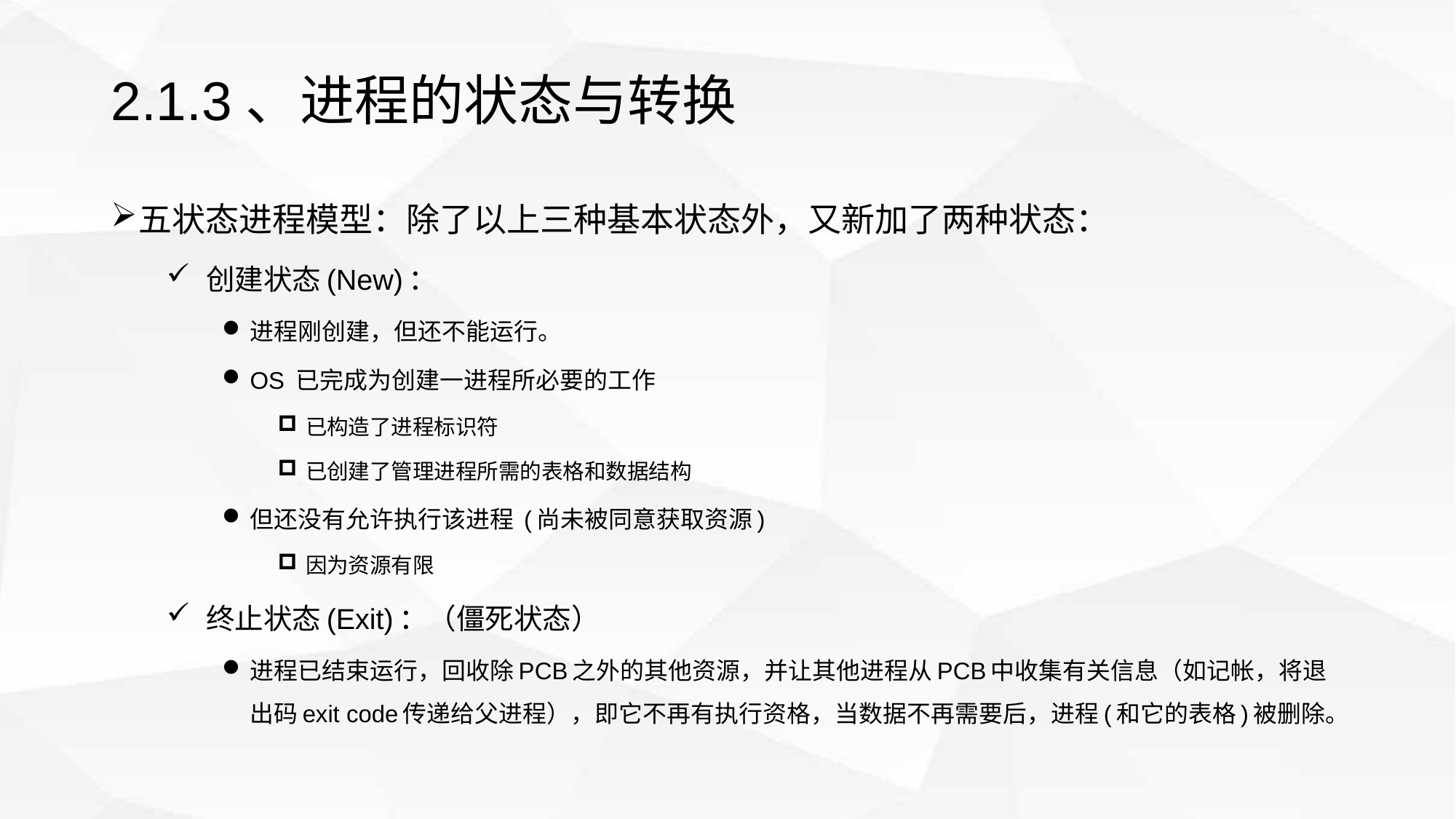

# 2.1.3、进程的状态与转换
五状态进程模型：除了以上三种基本状态外，又新加了两种状态：
 创建状态(New)：
进程刚创建，但还不能运行。
OS 已完成为创建一进程所必要的工作
已构造了进程标识符
已创建了管理进程所需的表格和数据结构
但还没有允许执行该进程 (尚未被同意获取资源)
因为资源有限
 终止状态(Exit)：（僵死状态）
进程已结束运行，回收除PCB之外的其他资源，并让其他进程从PCB中收集有关信息（如记帐，将退出码exit code传递给父进程），即它不再有执行资格，当数据不再需要后，进程(和它的表格)被删除。